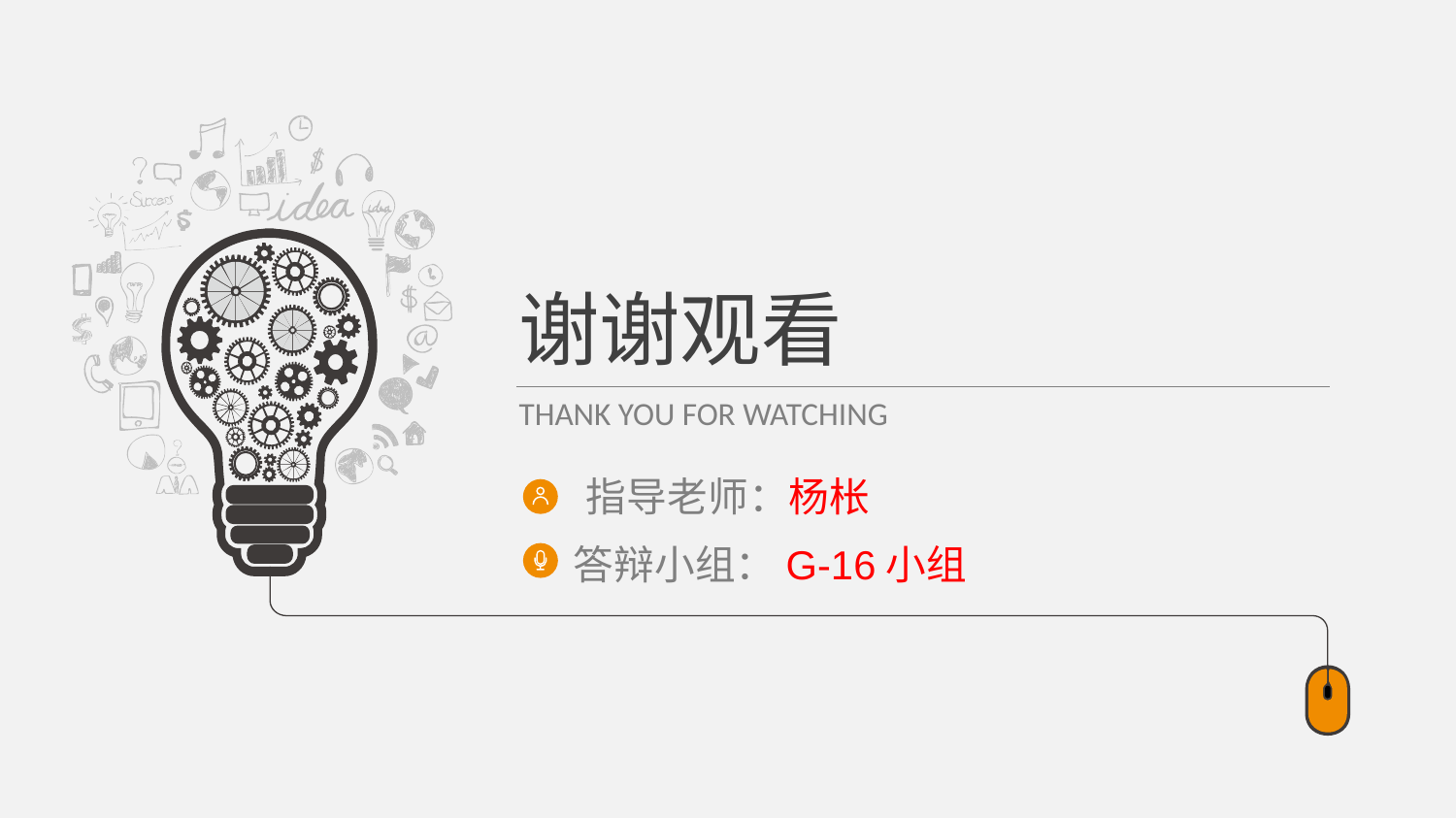

谢谢观看
THANK YOU FOR WATCHING
指导老师：杨枨

答辩小组：G-16小组